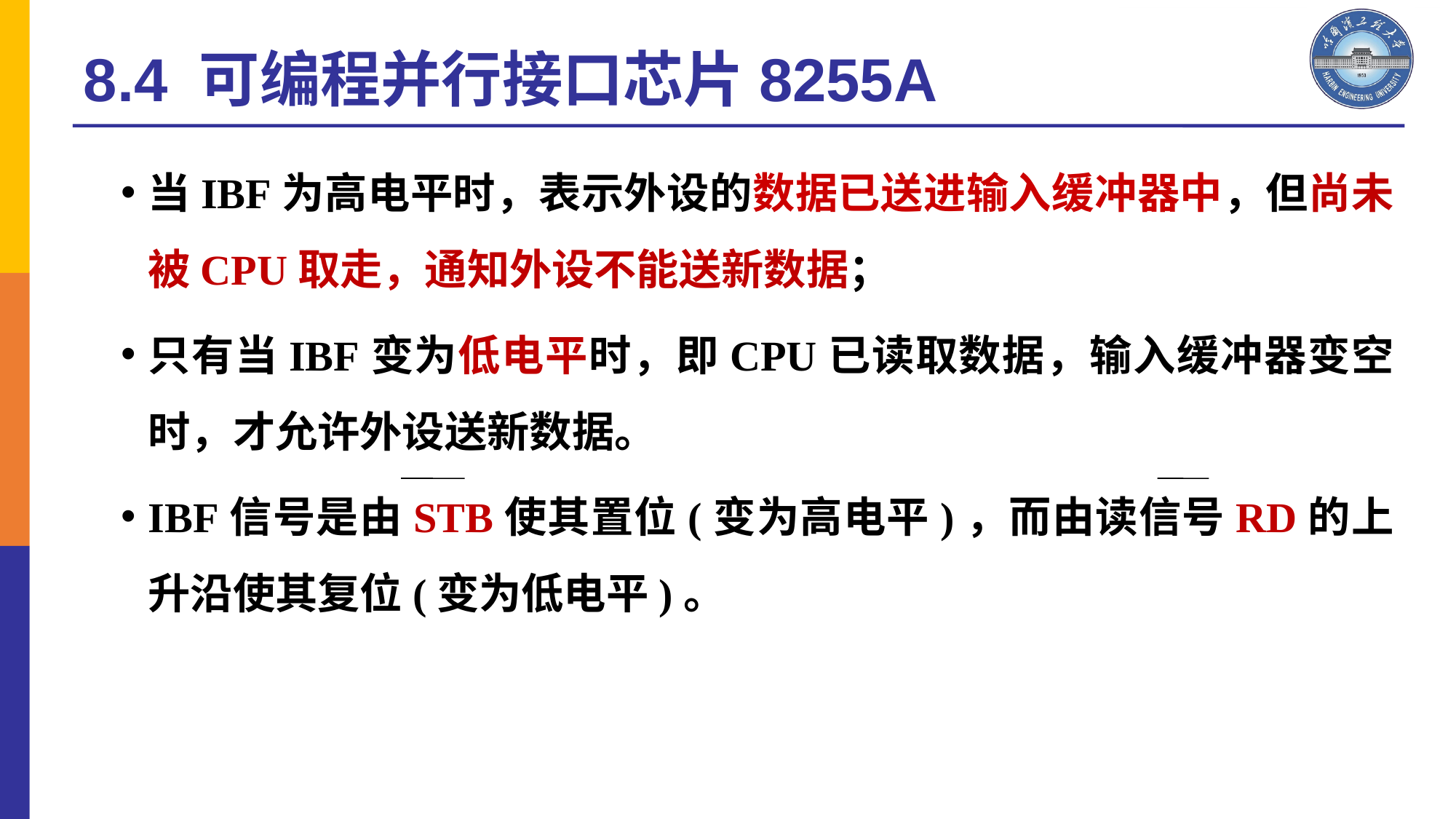

8.4 可编程并行接口芯片8255A
当IBF为高电平时，表示外设的数据已送进输入缓冲器中，但尚未被CPU取走，通知外设不能送新数据；
只有当IBF变为低电平时，即CPU已读取数据，输入缓冲器变空时，才允许外设送新数据。
IBF信号是由STB使其置位(变为高电平)，而由读信号RD的上升沿使其复位(变为低电平)。